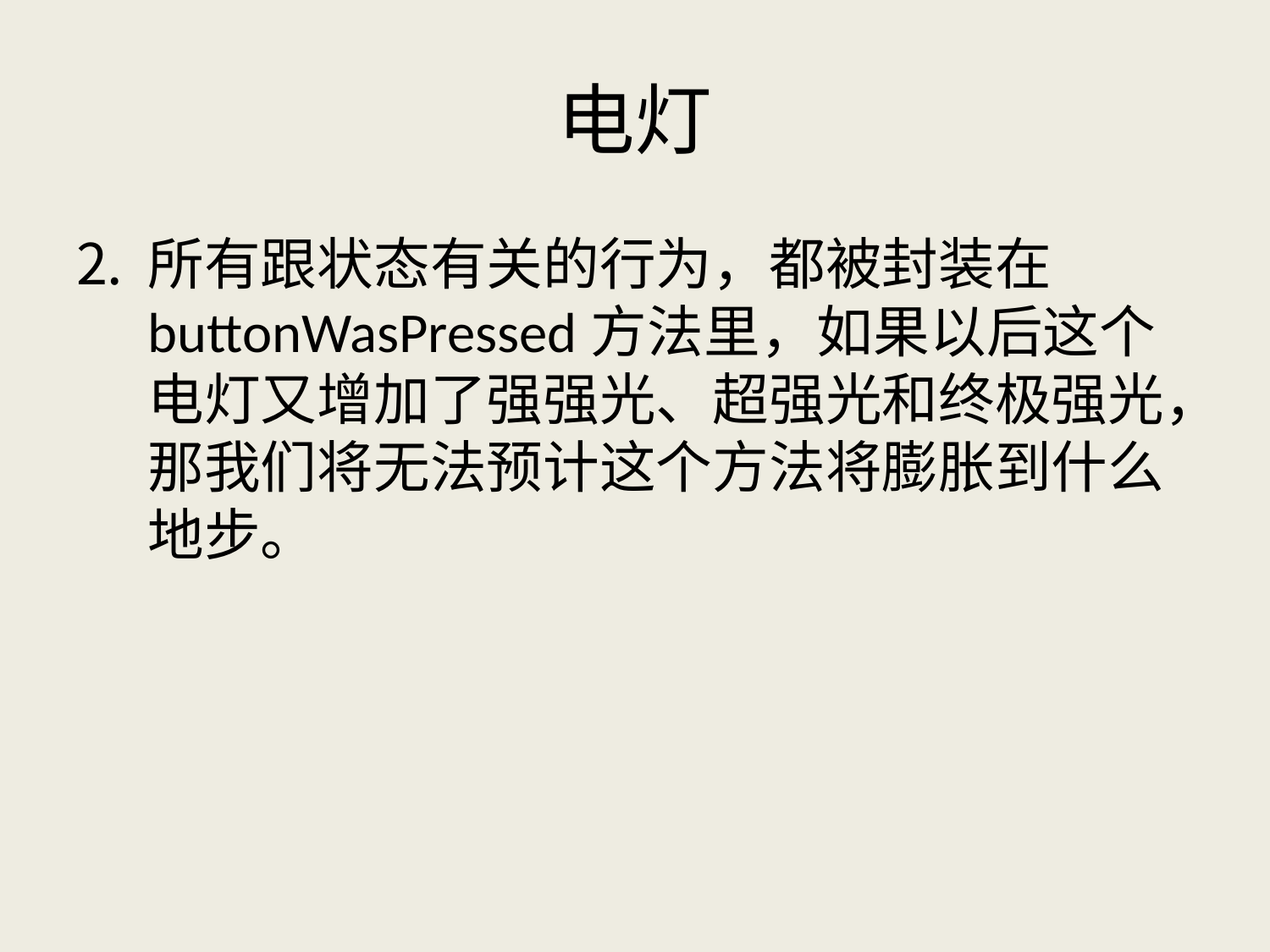

# 电灯
所有跟状态有关的行为，都被封装在buttonWasPressed方法里，如果以后这个电灯又增加了强强光、超强光和终极强光，那我们将无法预计这个方法将膨胀到什么地步。